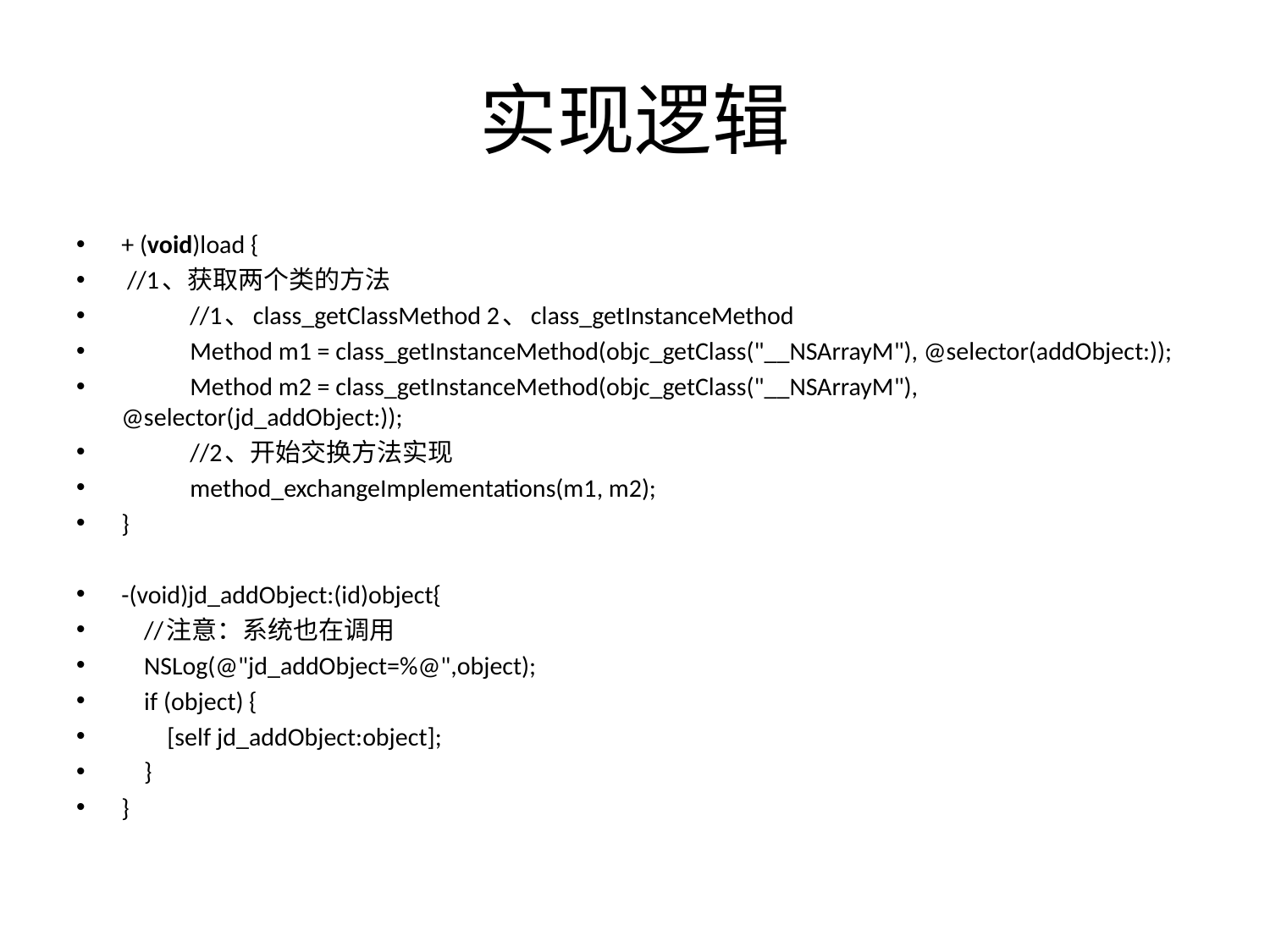

# 实现逻辑
+ (void)load {
 //1、获取两个类的方法
            //1、class_getClassMethod 2、class_getInstanceMethod
            Method m1 = class_getInstanceMethod(objc_getClass("__NSArrayM"), @selector(addObject:));
            Method m2 = class_getInstanceMethod(objc_getClass("__NSArrayM"), @selector(jd_addObject:));
            //2、开始交换方法实现
            method_exchangeImplementations(m1, m2);
}

-(void)jd_addObject:(id)object{
    //注意：系统也在调用
    NSLog(@"jd_addObject=%@",object);
    if (object) {
        [self jd_addObject:object];
    }
}